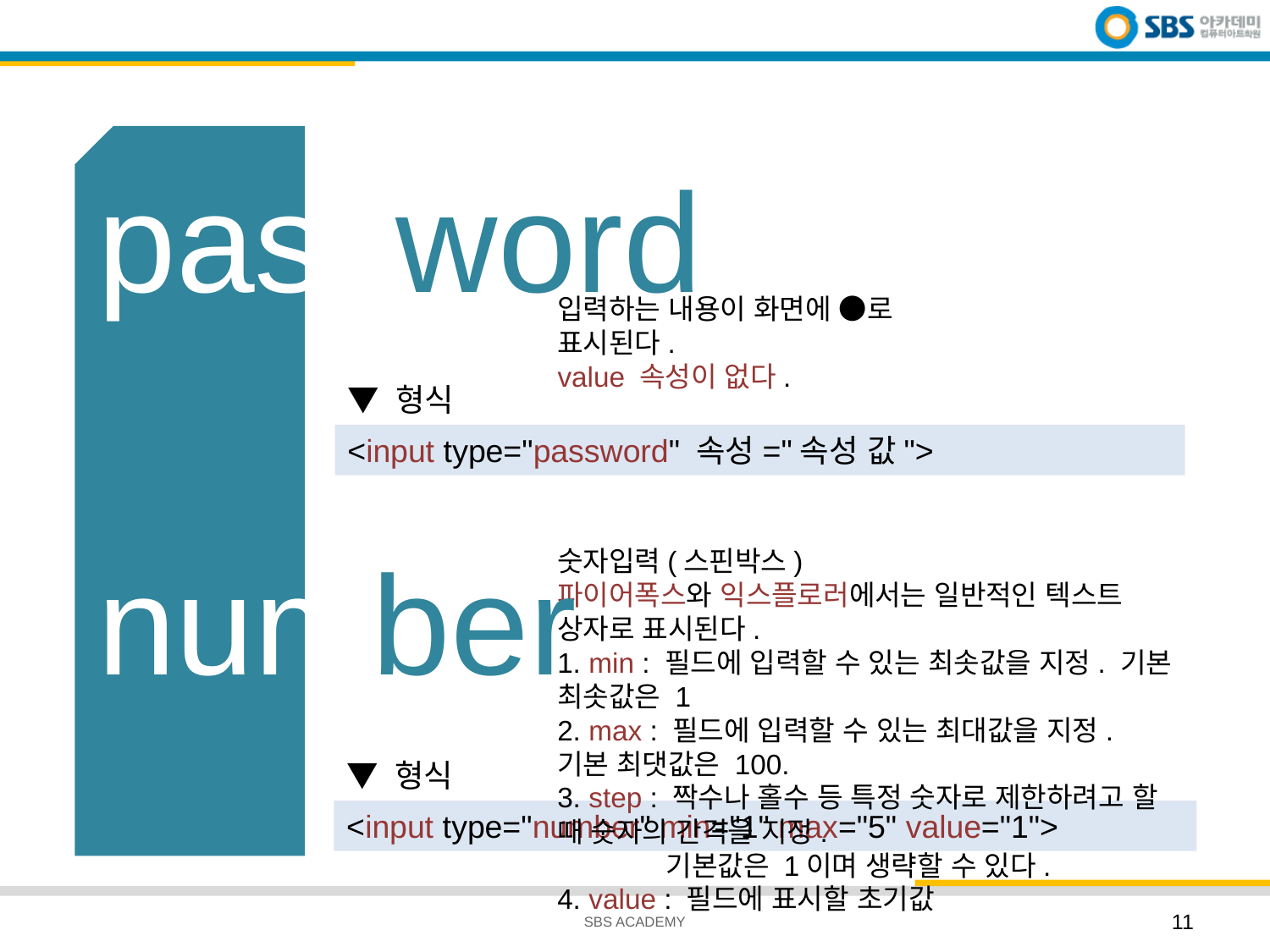

# password
입력하는 내용이 화면에 ●로 표시된다.
value 속성이 없다.
▼ 형식
<input type="password" 속성="속성 값">
number
숫자입력(스핀박스)
파이어폭스와 익스플로러에서는 일반적인 텍스트 상자로 표시된다.
1. min : 필드에 입력할 수 있는 최솟값을 지정. 기본 최솟값은 1
2. max : 필드에 입력할 수 있는 최대값을 지정. 기본 최댓값은 100.
3. step : 짝수나 홀수 등 특정 숫자로 제한하려고 할 때 숫자의 간격을 지정.
             기본값은 1이며 생략할 수 있다.
4. value : 필드에 표시할 초기값
▼ 형식
<input type="number" min="1" max="5" value="1">
SBS ACADEMY
11